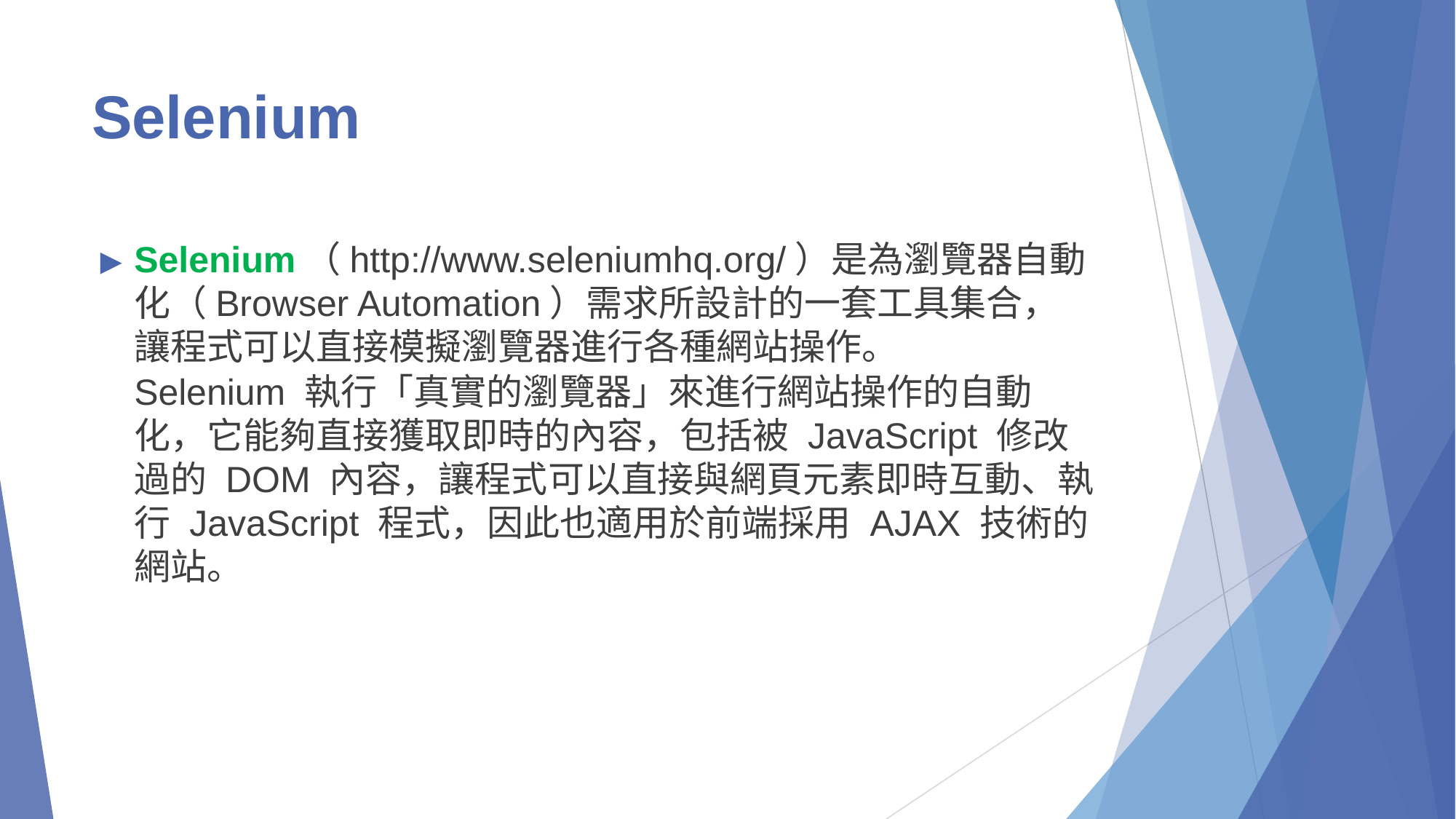

# Selenium
Selenium（http://www.seleniumhq.org/）是為瀏覽器自動化（Browser Automation）需求所設計的一套工具集合，讓程式可以直接模擬瀏覽器進行各種網站操作。
	Selenium 執行「真實的瀏覽器」來進行網站操作的自動化，它能夠直接獲取即時的內容，包括被 JavaScript 修改過的 DOM 內容，讓程式可以直接與網頁元素即時互動、執行 JavaScript 程式，因此也適用於前端採用 AJAX 技術的網站。